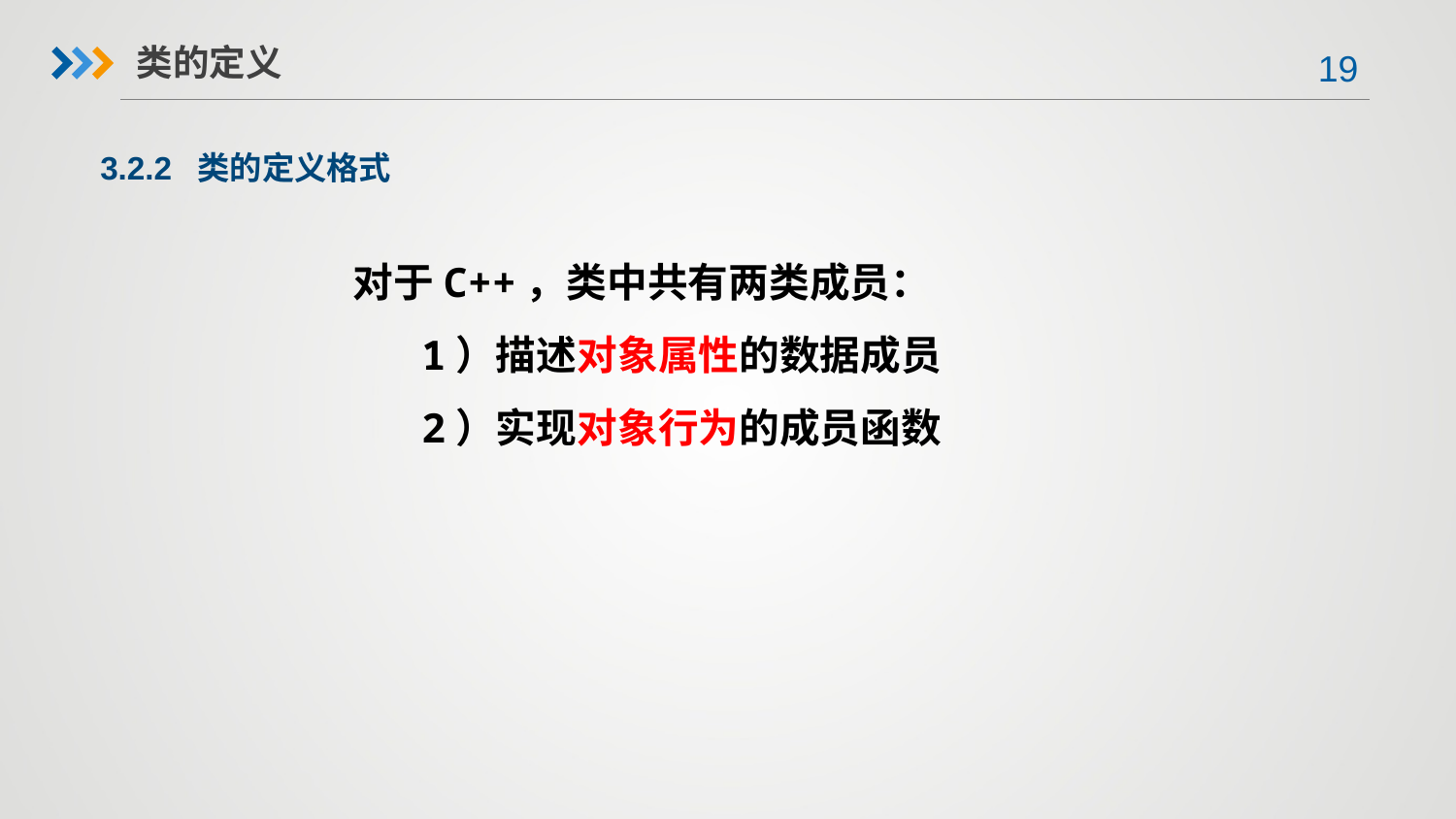

类的定义
3.2.2  类的定义格式
  对于C++，类中共有两类成员：
    1）描述对象属性的数据成员
    2）实现对象行为的成员函数